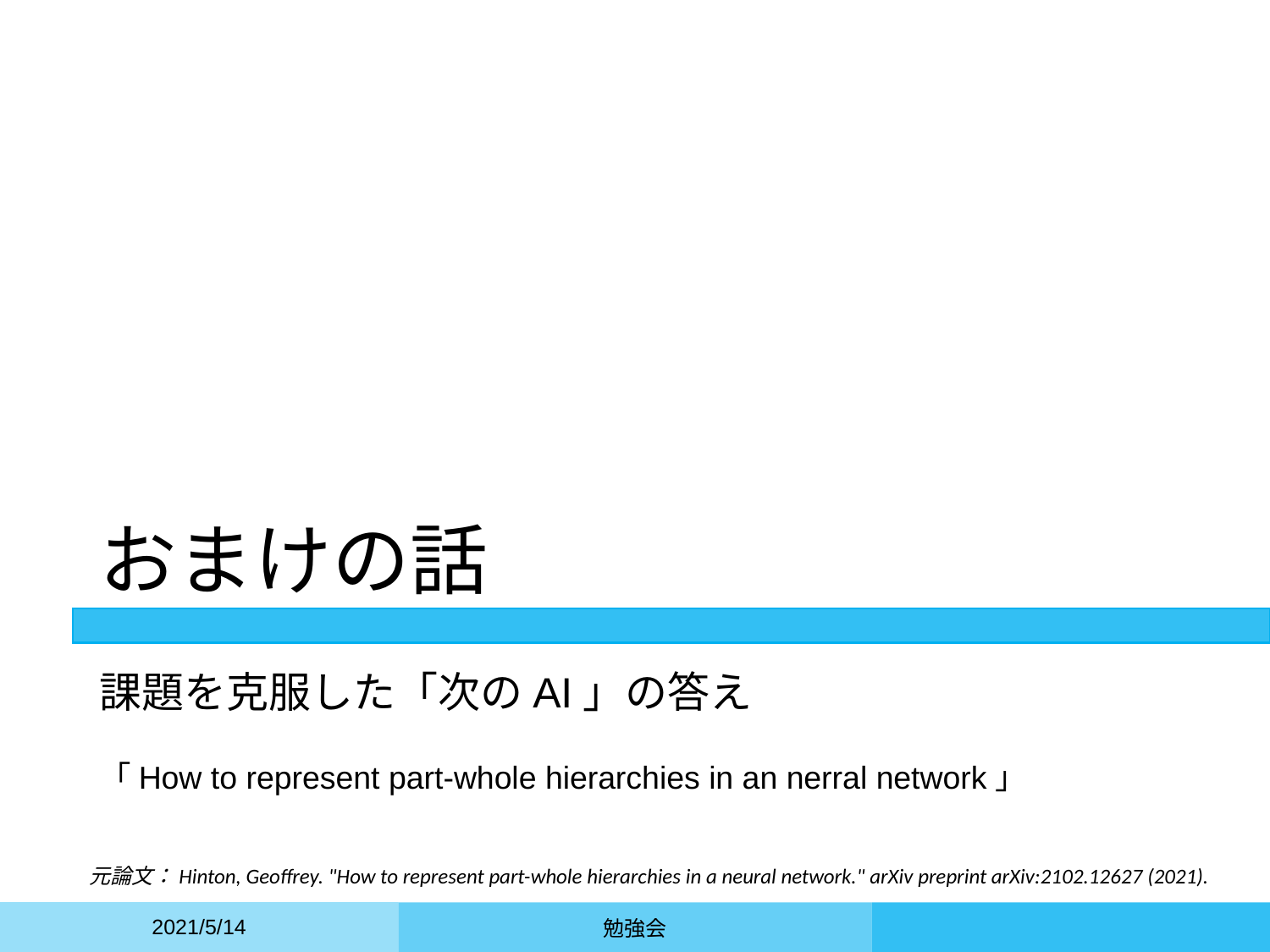

# おまけの話
課題を克服した「次のAI」の答え
「How to represent part-whole hierarchies in an nerral network」
元論文：Hinton, Geoffrey. "How to represent part-whole hierarchies in a neural network." arXiv preprint arXiv:2102.12627 (2021).
2021/5/14
勉強会